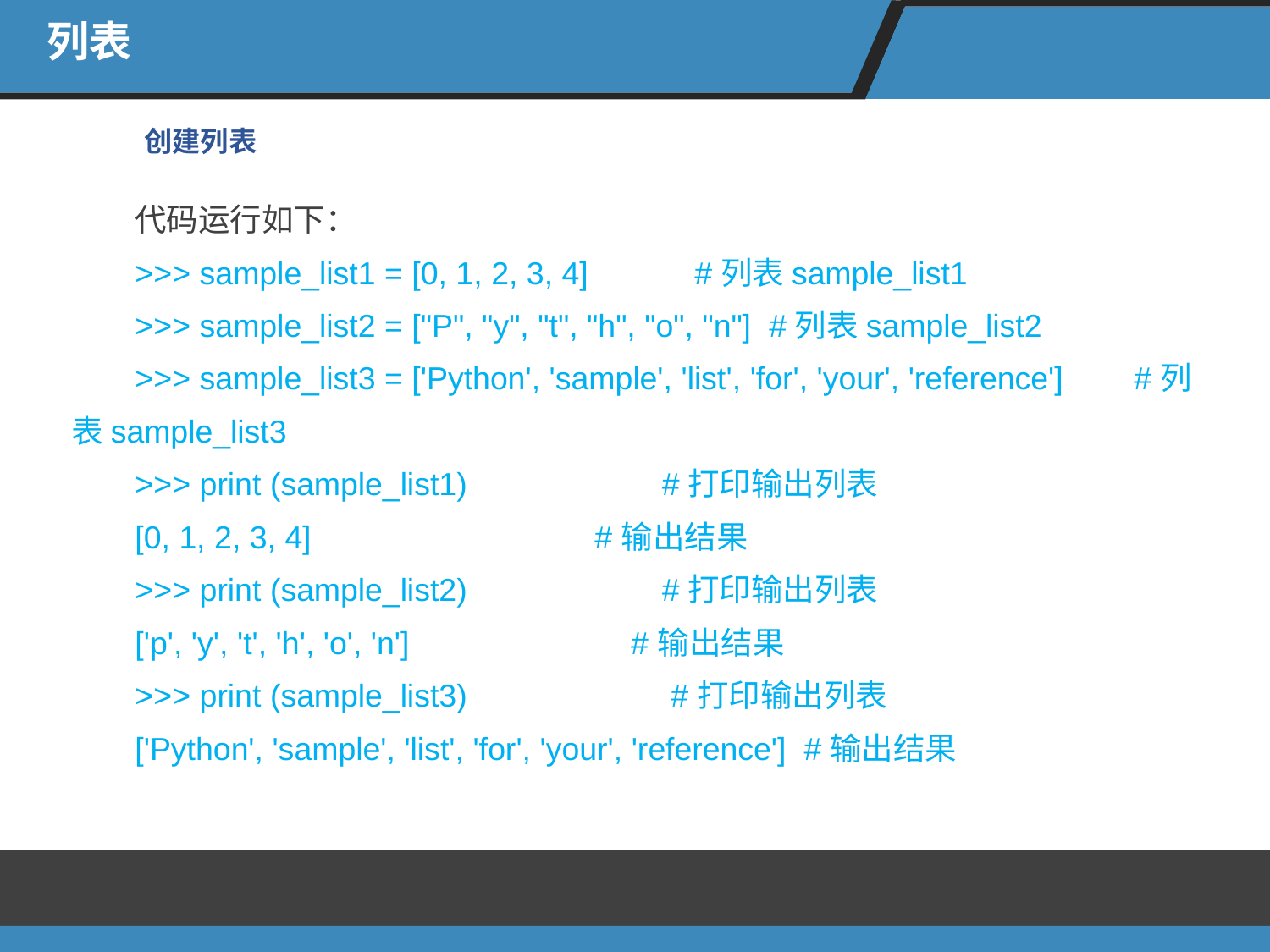

列表
创建列表
代码运行如下：
>>> sample_list1 = [0, 1, 2, 3, 4]            #列表sample_list1
>>> sample_list2 = ["P", "y", "t", "h", "o", "n"]  #列表sample_list2
>>> sample_list3 = ['Python', 'sample', 'list', 'for', 'your', 'reference']        #列表sample_list3
>>> print (sample_list1)                      #打印输出列表
[0, 1, 2, 3, 4]                                #输出结果
>>> print (sample_list2)                      #打印输出列表
['p', 'y', 't', 'h', 'o', 'n']                         #输出结果
>>> print (sample_list3)                       #打印输出列表
['Python', 'sample', 'list', 'for', 'your', 'reference']  #输出结果